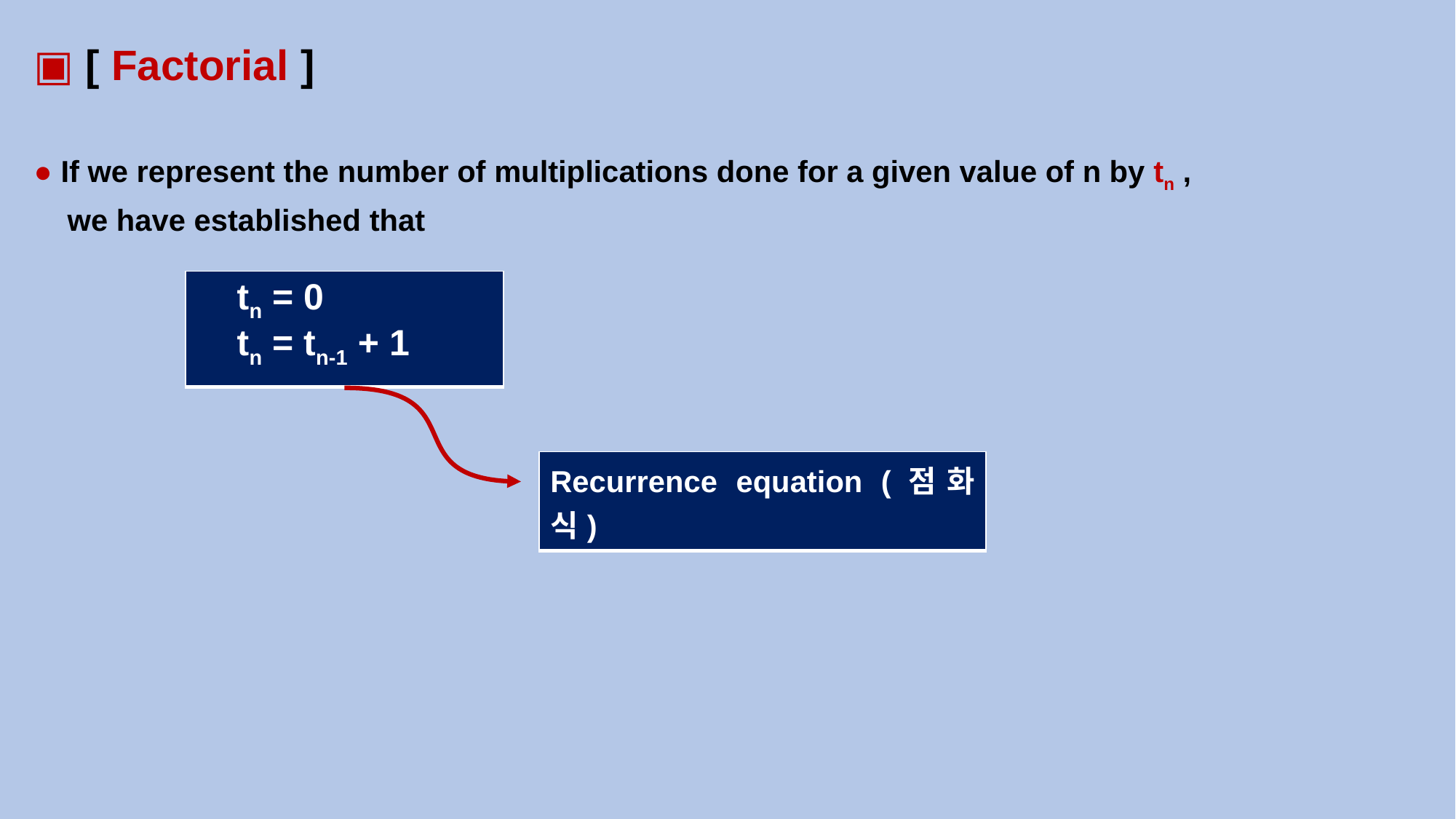

▣ [ Factorial ]

● If we represent the number of multiplications done for a given value of n by tn ,
    we have established that

| tn = 0 tn = tn-1 + 1 |
| --- |
| Recurrence equation (점화식) |
| --- |